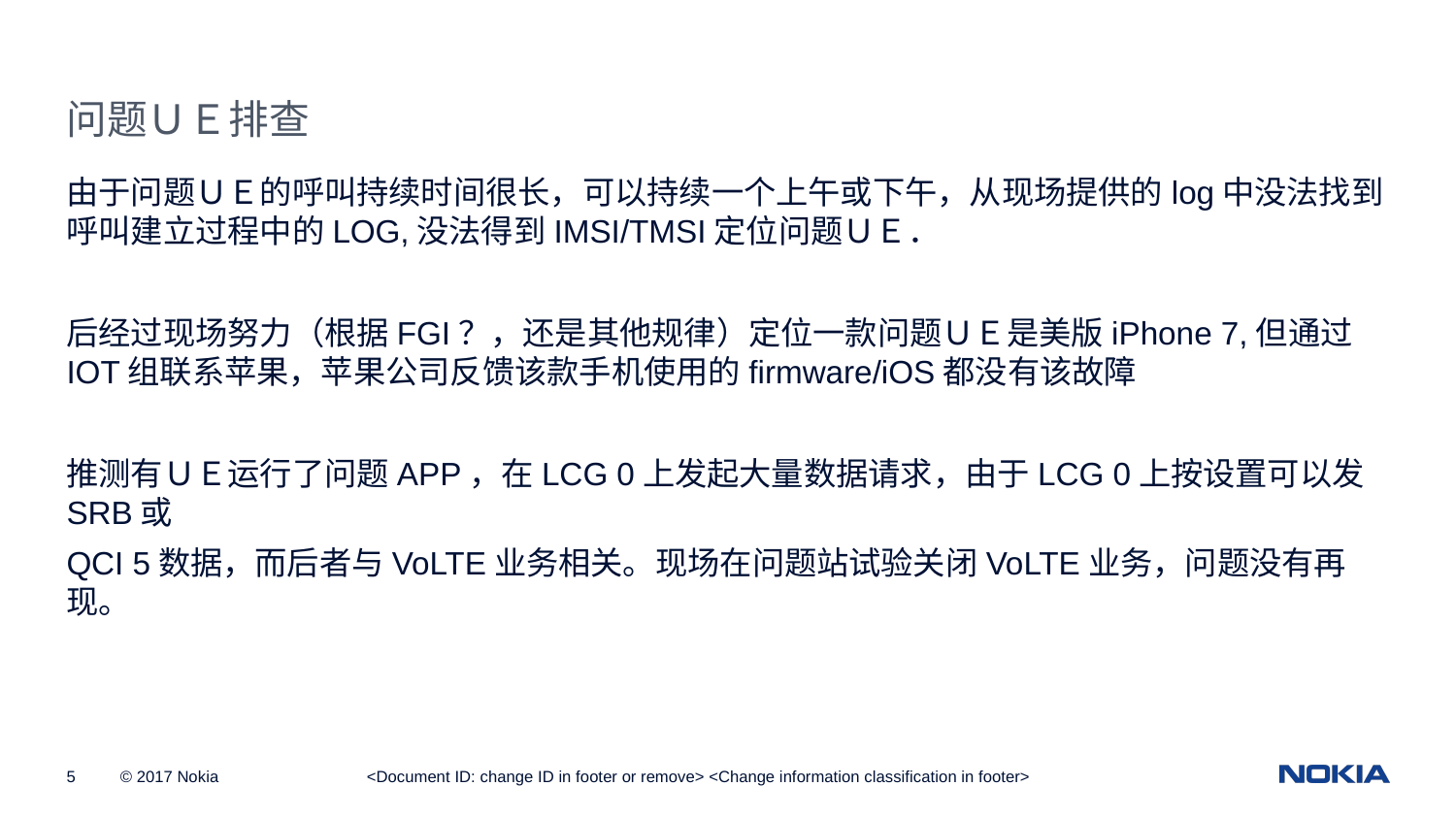

问题ＵＥ排查
由于问题ＵＥ的呼叫持续时间很长，可以持续一个上午或下午，从现场提供的log中没法找到呼叫建立过程中的LOG,没法得到IMSI/TMSI定位问题ＵＥ．

后经过现场努力（根据FGI？，还是其他规律）定位一款问题ＵＥ是美版iPhone 7,但通过IOT组联系苹果，苹果公司反馈该款手机使用的firmware/iOS都没有该故障

推测有ＵＥ运行了问题APP，在LCG 0上发起大量数据请求，由于LCG 0上按设置可以发SRB或
QCI 5数据，而后者与VoLTE业务相关。现场在问题站试验关闭VoLTE业务，问题没有再现。

<Document ID: change ID in footer or remove> <Change information classification in footer>